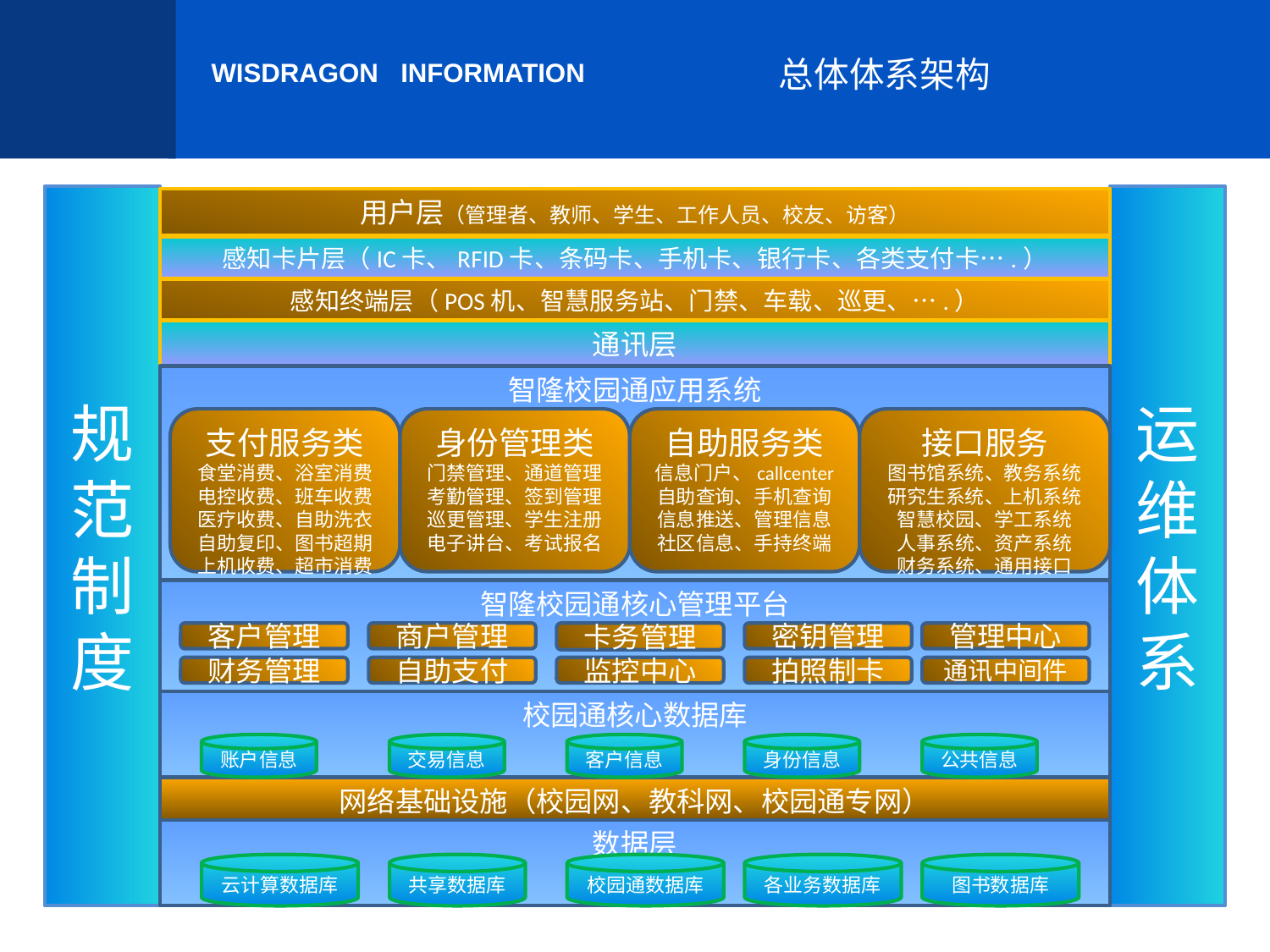

总体体系架构

规范制度
运维体系
用户层（管理者、教师、学生、工作人员、校友、访客）
感知卡片层（IC卡、RFID卡、条码卡、手机卡、银行卡、各类支付卡….）
感知终端层（POS机、智慧服务站、门禁、车载、巡更、….）
通讯层
智隆校园通应用系统

支付服务类
食堂消费、浴室消费
电控收费、班车收费
医疗收费、自助洗衣
自助复印、图书超期
上机收费、超市消费
实体网点收费
身份管理类
门禁管理、通道管理
考勤管理、签到管理
巡更管理、学生注册
电子讲台、考试报名
自助服务类
信息门户、callcenter
自助查询、手机查询
信息推送、管理信息
社区信息、手持终端

接口服务
图书馆系统、教务系统
研究生系统、上机系统
智慧校园、学工系统
人事系统、资产系统
财务系统、通用接口

智隆校园通核心管理平台
客户管理
商户管理
卡务管理
密钥管理
管理中心
财务管理
自助支付
监控中心
拍照制卡
通讯中间件
校园通核心数据库
账户信息
交易信息
客户信息
身份信息
公共信息
网络基础设施（校园网、教科网、校园通专网）
数据层

云计算数据库
共享数据库
校园通数据库
各业务数据库
图书数据库